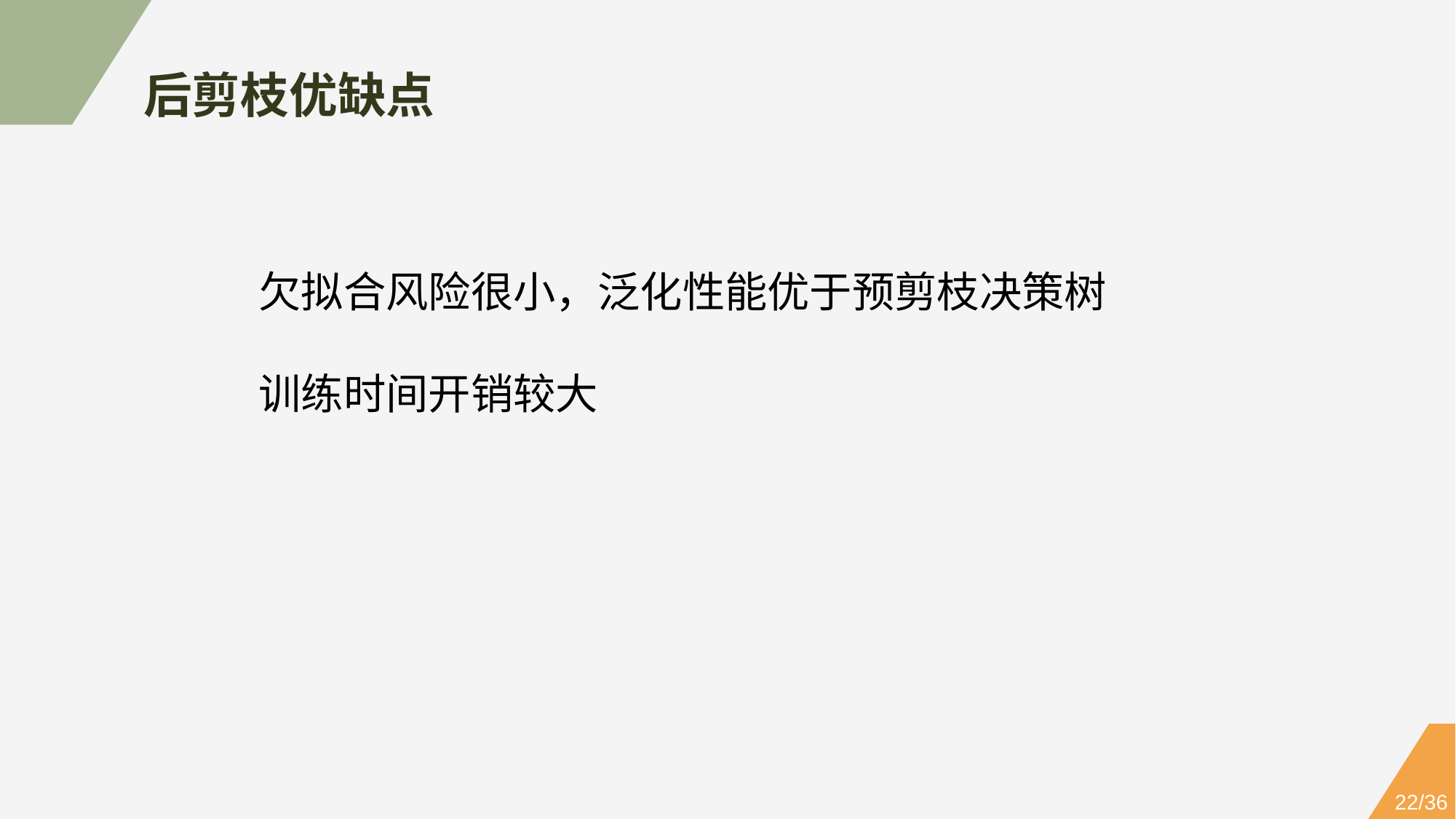

后剪枝优缺点
欠拟合风险很小，泛化性能优于预剪枝决策树

训练时间开销较大